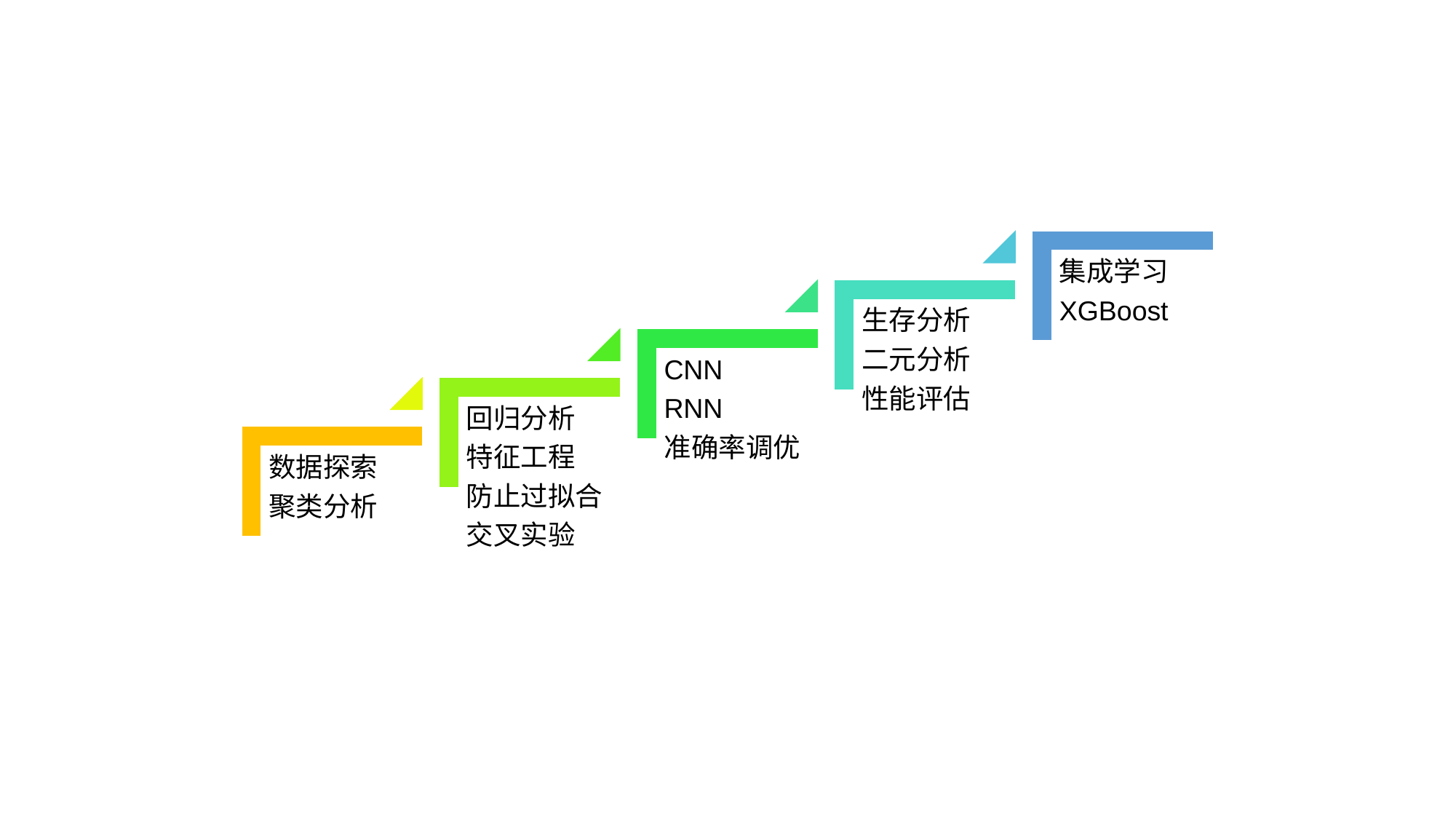

数据探索
聚类分析
回归分析
特征工程
防止过拟合
交叉实验
CNN
RNN
准确率调优
生存分析
二元分析
性能评估
集成学习
XGBoost